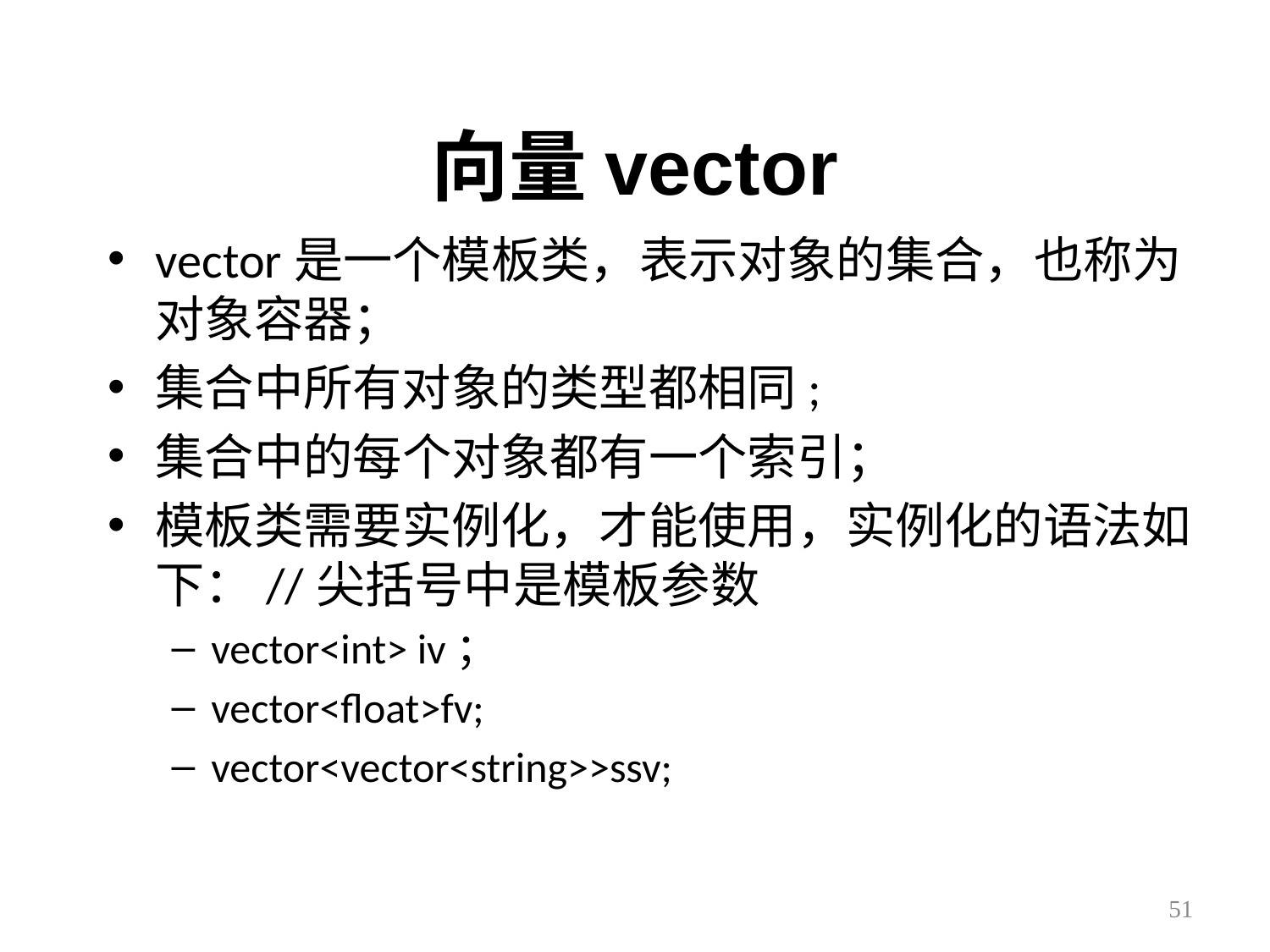

# 向量vector
vector是一个模板类，表示对象的集合，也称为对象容器；
集合中所有对象的类型都相同;
集合中的每个对象都有一个索引；
模板类需要实例化，才能使用，实例化的语法如下：//尖括号中是模板参数
vector<int> iv；
vector<float>fv;
vector<vector<string>>ssv;

51